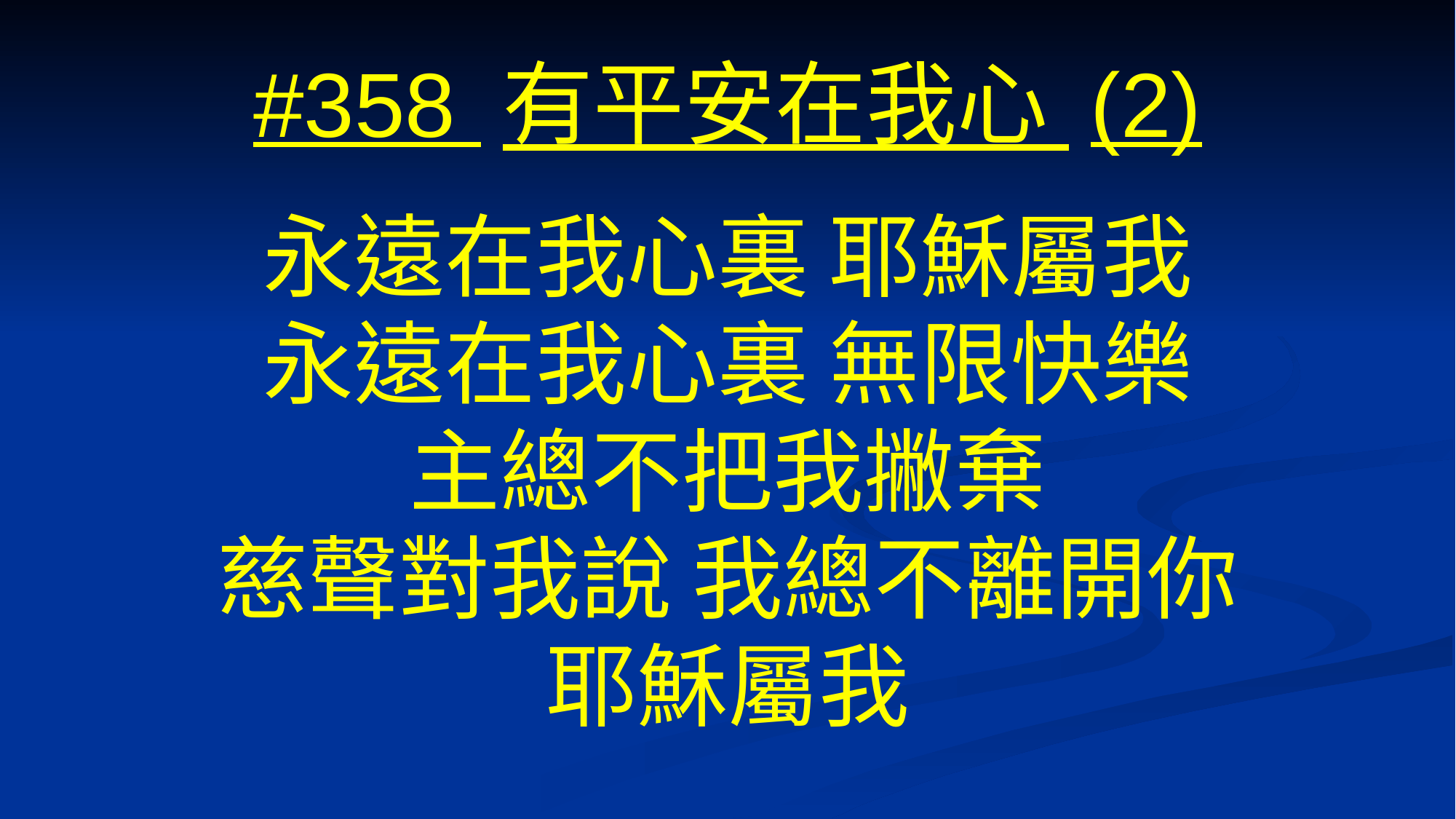

# #358 有平安在我心 (2)
永遠在我心裏 耶穌屬我
永遠在我心裏 無限快樂
主總不把我撇棄
慈聲對我說 我總不離開你
耶穌屬我